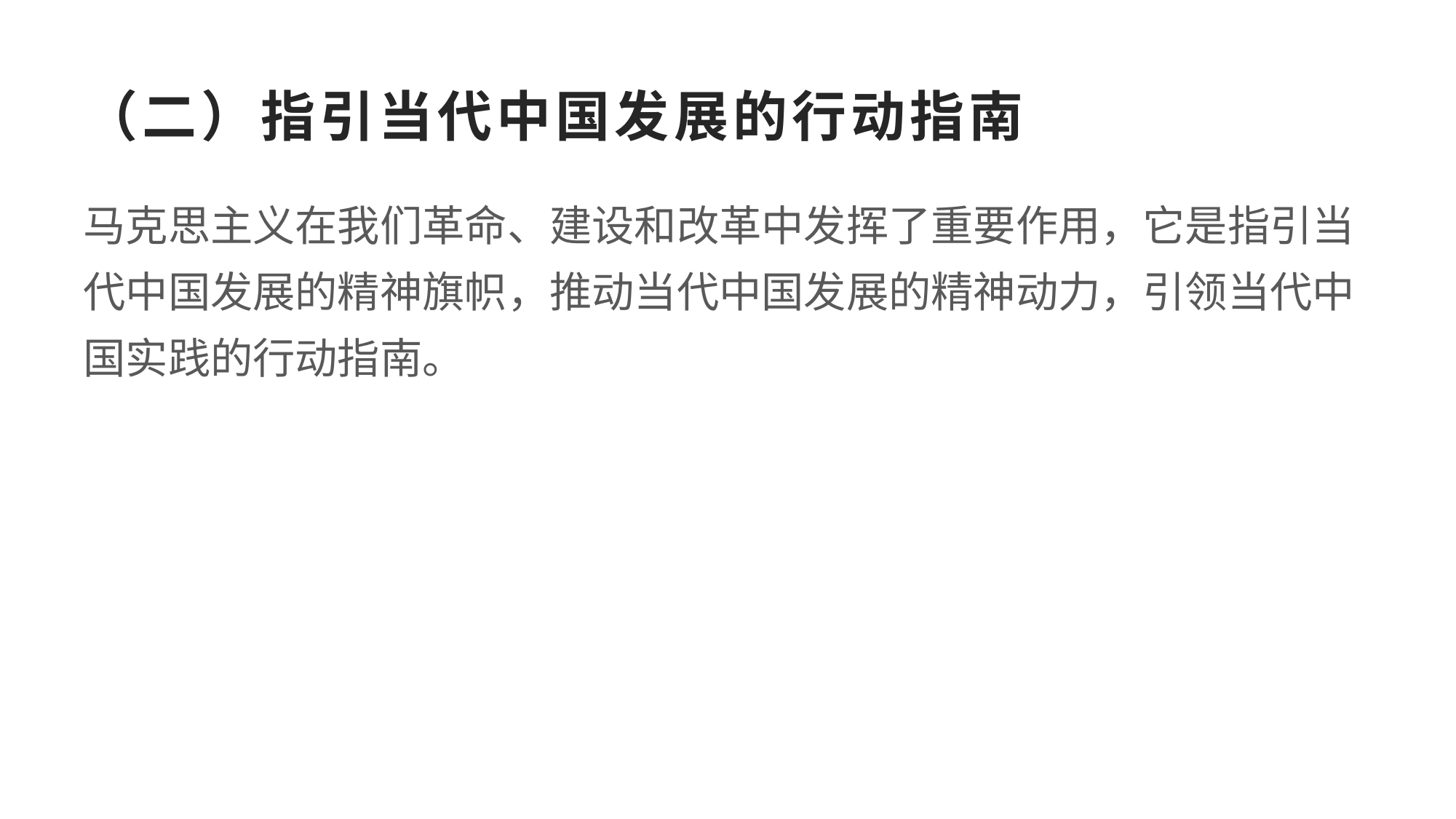

# （二）指引当代中国发展的行动指南
马克思主义在我们革命、建设和改革中发挥了重要作用，它是指引当代中国发展的精神旗帜，推动当代中国发展的精神动力，引领当代中国实践的行动指南。